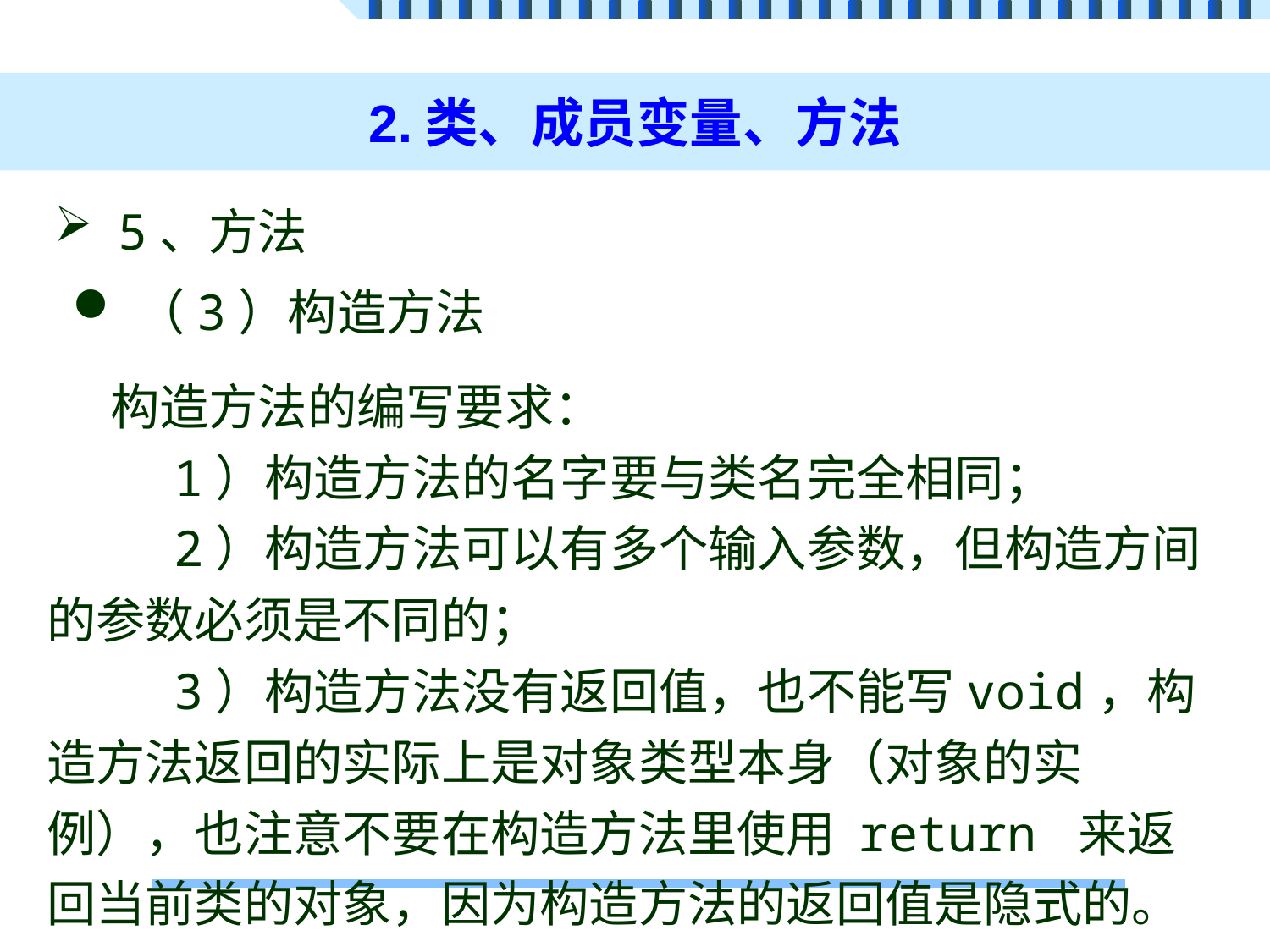

# 2.类、成员变量、方法
5、方法
（3）构造方法
构造方法的编写要求：
	1）构造方法的名字要与类名完全相同；
	2）构造方法可以有多个输入参数，但构造方间的参数必须是不同的；
	3）构造方法没有返回值，也不能写void，构造方法返回的实际上是对象类型本身（对象的实例），也注意不要在构造方法里使用 return 来返回当前类的对象，因为构造方法的返回值是隐式的。